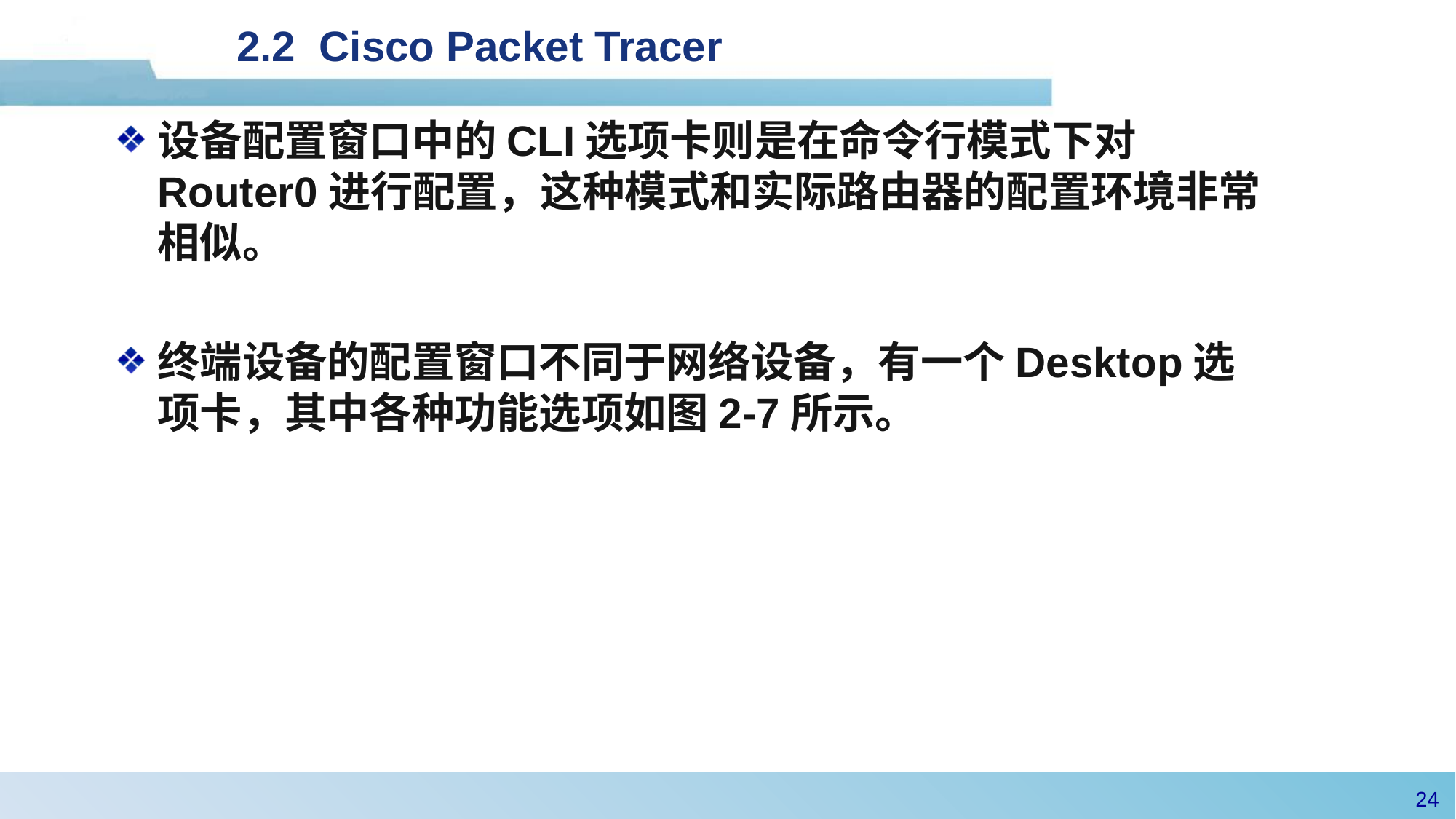

#
2.2  Cisco Packet Tracer
设备配置窗口中的CLI选项卡则是在命令行模式下对Router0进行配置，这种模式和实际路由器的配置环境非常相似。

终端设备的配置窗口不同于网络设备，有一个Desktop选项卡，其中各种功能选项如图2-7所示。
24